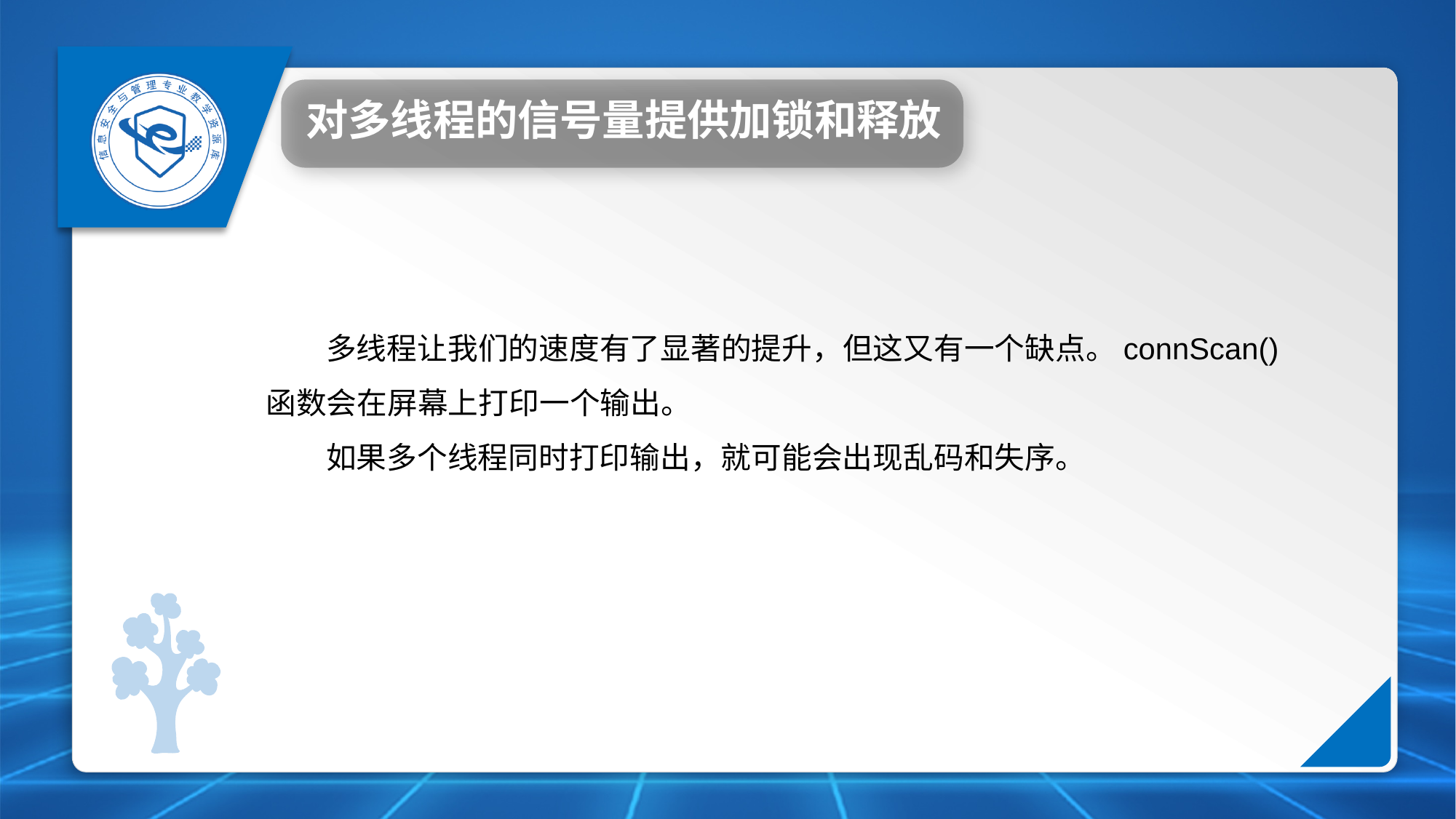

对多线程的信号量提供加锁和释放
多线程让我们的速度有了显著的提升，但这又有一个缺点。connScan()函数会在屏幕上打印一个输出。
如果多个线程同时打印输出，就可能会出现乱码和失序。